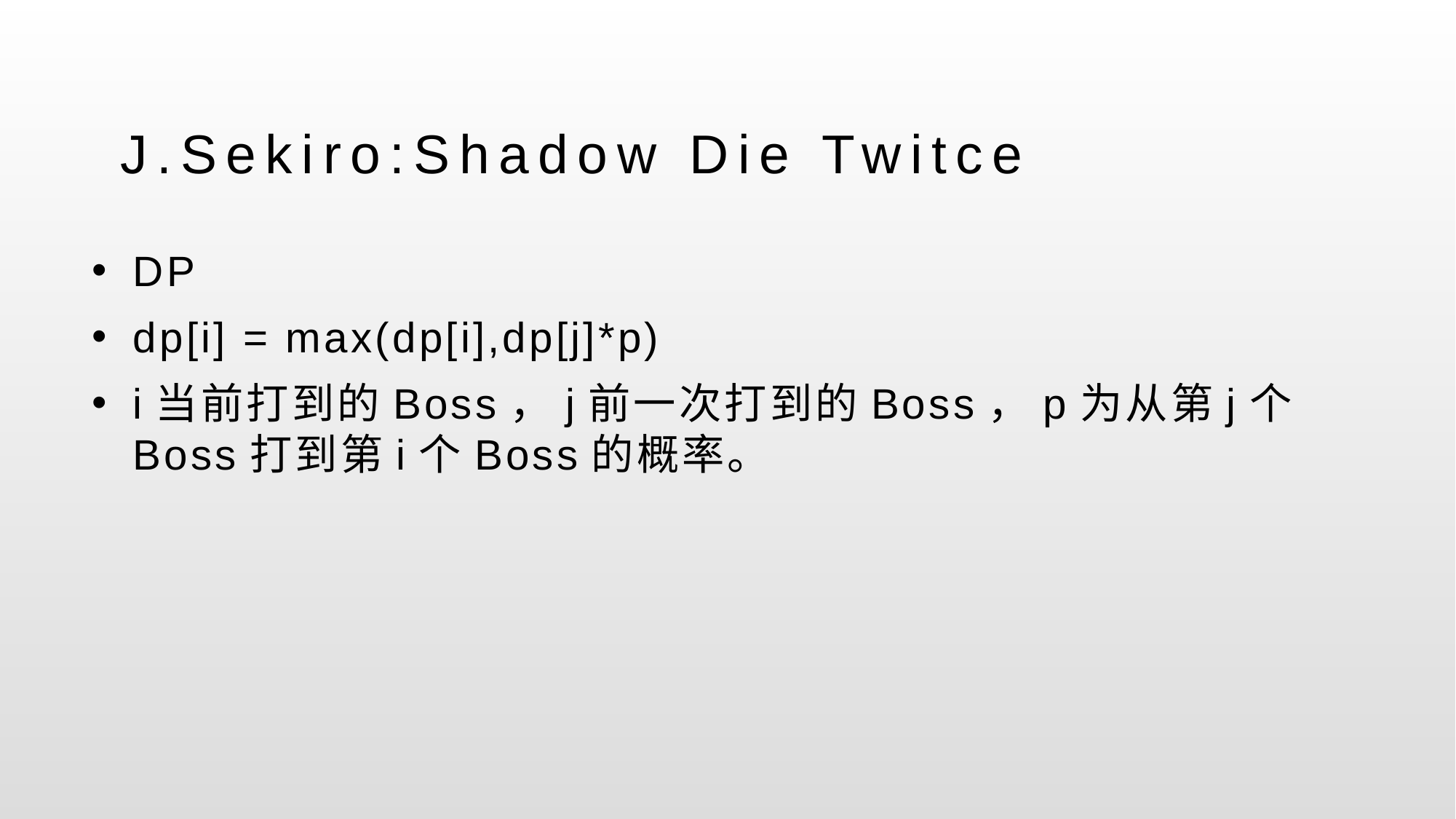

J.Sekiro:Shadow Die Twitce
DP
dp[i] = max(dp[i],dp[j]*p)
i当前打到的Boss，j前一次打到的Boss，p为从第j个Boss打到第i个Boss的概率。